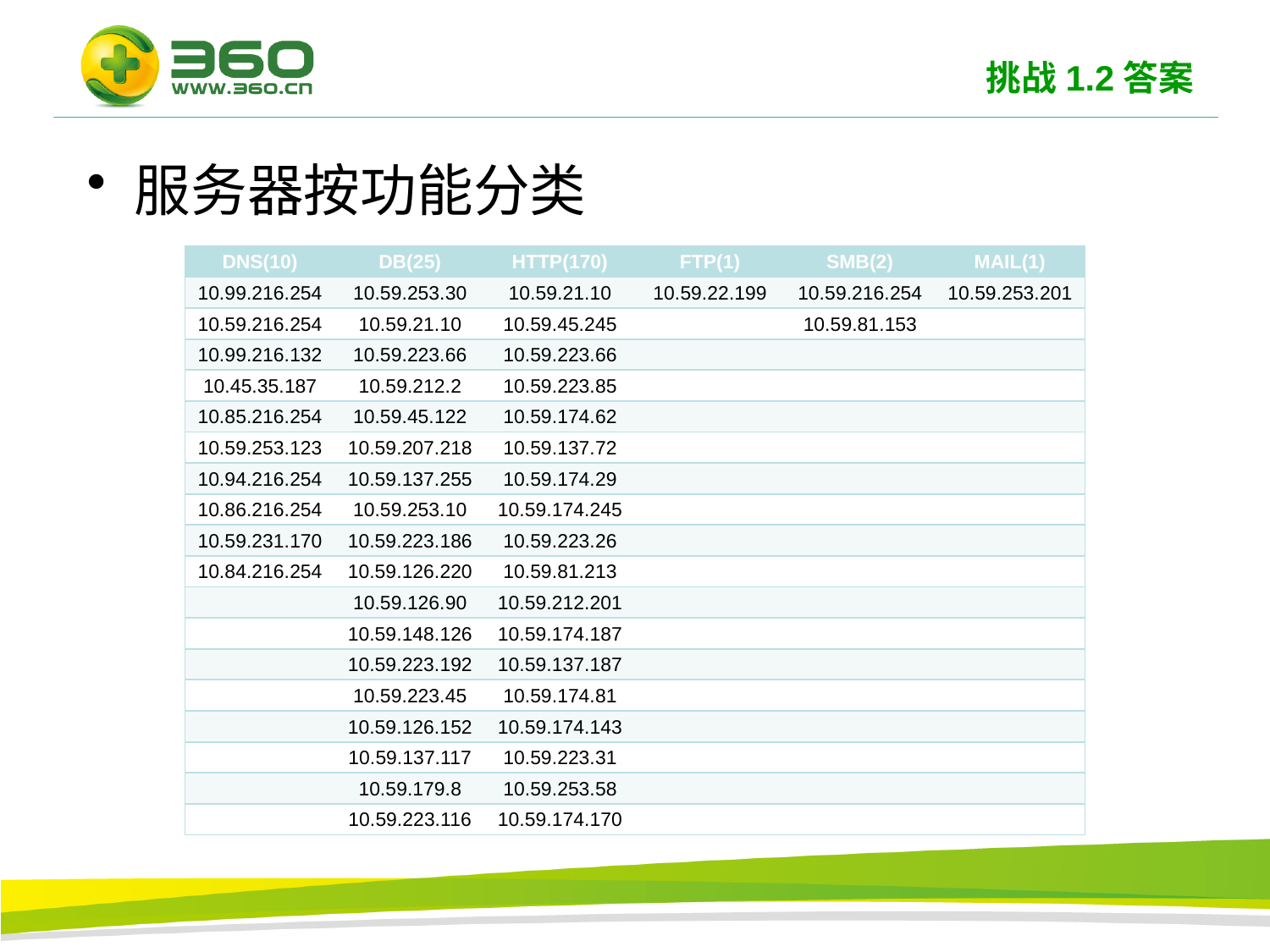

# 挑战1.2答案
服务器按功能分类
| DNS(10) | DB(25) | HTTP(170) | FTP(1) | SMB(2) | MAIL(1) |
| --- | --- | --- | --- | --- | --- |
| 10.99.216.254 | 10.59.253.30 | 10.59.21.10 | 10.59.22.199 | 10.59.216.254 | 10.59.253.201 |
| 10.59.216.254 | 10.59.21.10 | 10.59.45.245 |  | 10.59.81.153 |  |
| 10.99.216.132 | 10.59.223.66 | 10.59.223.66 |  |  |  |
| 10.45.35.187 | 10.59.212.2 | 10.59.223.85 |  |  |  |
| 10.85.216.254 | 10.59.45.122 | 10.59.174.62 |  |  |  |
| 10.59.253.123 | 10.59.207.218 | 10.59.137.72 |  |  |  |
| 10.94.216.254 | 10.59.137.255 | 10.59.174.29 |  |  |  |
| 10.86.216.254 | 10.59.253.10 | 10.59.174.245 |  |  |  |
| 10.59.231.170 | 10.59.223.186 | 10.59.223.26 |  |  |  |
| 10.84.216.254 | 10.59.126.220 | 10.59.81.213 |  |  |  |
|  | 10.59.126.90 | 10.59.212.201 |  |  |  |
|  | 10.59.148.126 | 10.59.174.187 |  |  |  |
|  | 10.59.223.192 | 10.59.137.187 |  |  |  |
|  | 10.59.223.45 | 10.59.174.81 |  |  |  |
|  | 10.59.126.152 | 10.59.174.143 |  |  |  |
|  | 10.59.137.117 | 10.59.223.31 |  |  |  |
|  | 10.59.179.8 | 10.59.253.58 |  |  |  |
|  | 10.59.223.116 | 10.59.174.170 |  |  |  |